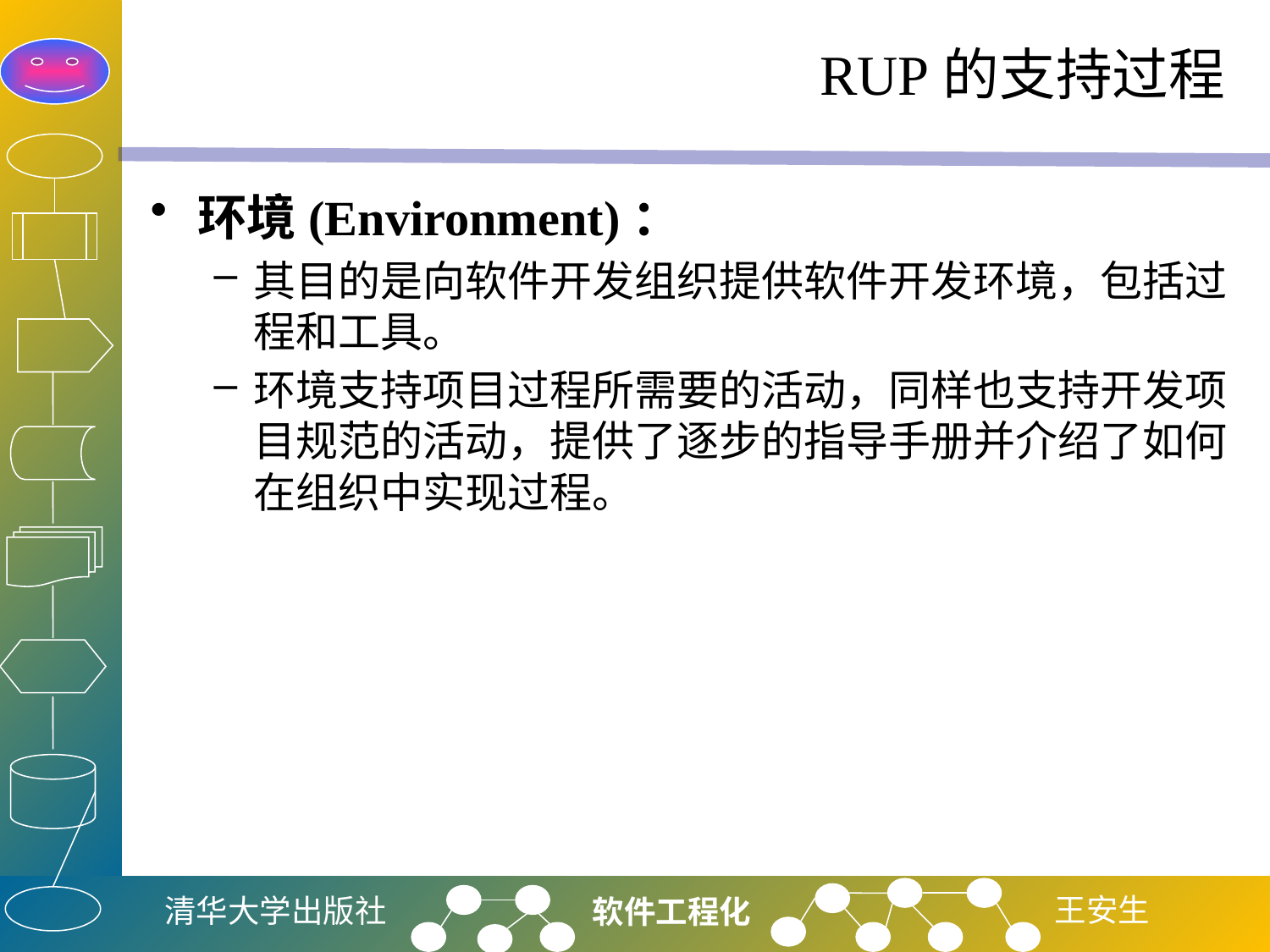

# RUP的支持过程
环境(Environment)：
其目的是向软件开发组织提供软件开发环境，包括过程和工具。
环境支持项目过程所需要的活动，同样也支持开发项目规范的活动，提供了逐步的指导手册并介绍了如何在组织中实现过程。